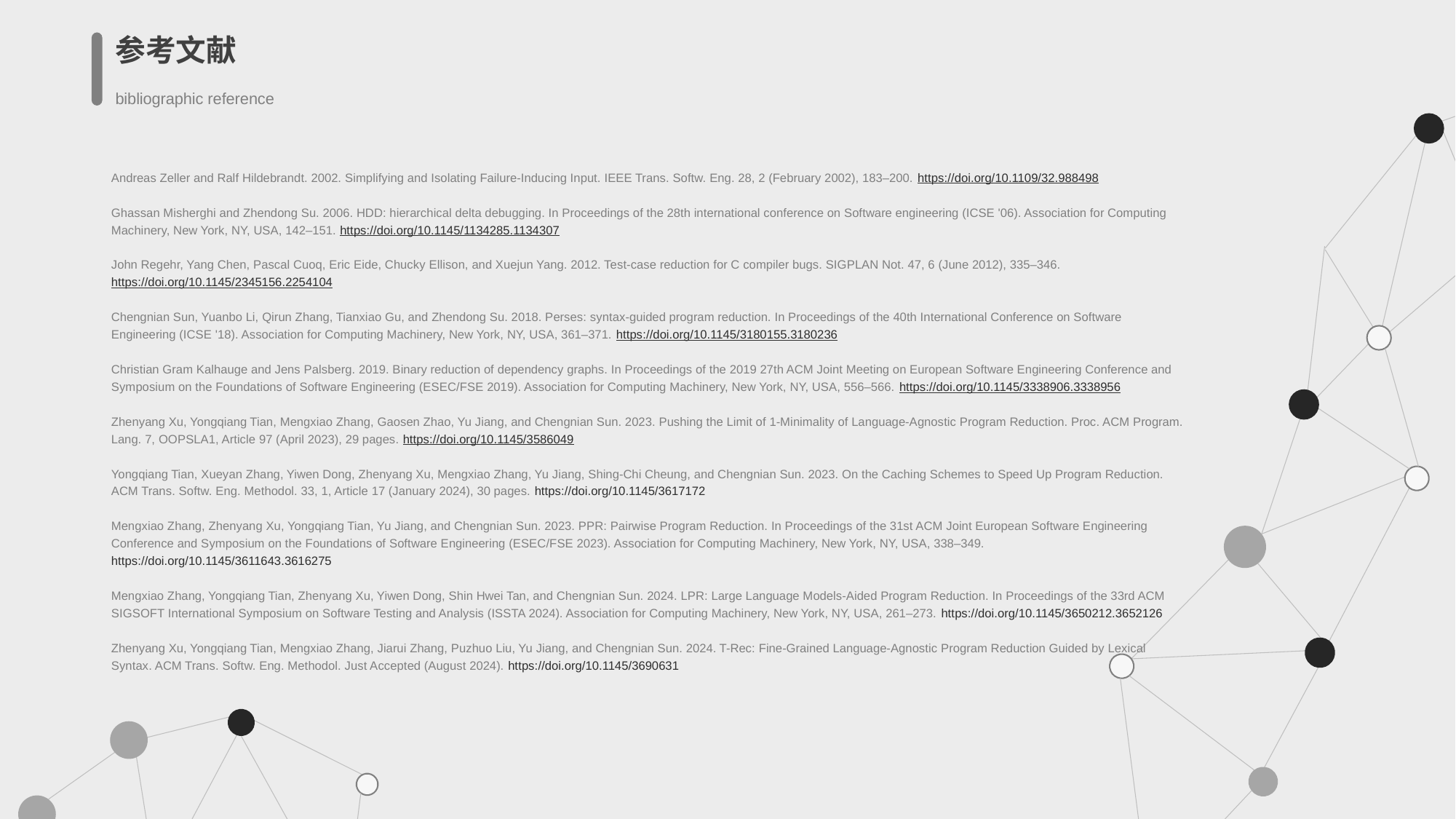

参考文献

bibliographic reference

Andreas Zeller and Ralf Hildebrandt. 2002. Simplifying and Isolating Failure-Inducing Input. IEEE Trans. Softw. Eng. 28, 2 (February 2002), 183–200. https://doi.org/10.1109/32.988498

Ghassan Misherghi and Zhendong Su. 2006. HDD: hierarchical delta debugging. In Proceedings of the 28th international conference on Software engineering (ICSE '06). Association for Computing Machinery, New York, NY, USA, 142–151. https://doi.org/10.1145/1134285.1134307

John Regehr, Yang Chen, Pascal Cuoq, Eric Eide, Chucky Ellison, and Xuejun Yang. 2012. Test-case reduction for C compiler bugs. SIGPLAN Not. 47, 6 (June 2012), 335–346. https://doi.org/10.1145/2345156.2254104

Chengnian Sun, Yuanbo Li, Qirun Zhang, Tianxiao Gu, and Zhendong Su. 2018. Perses: syntax-guided program reduction. In Proceedings of the 40th International Conference on Software Engineering (ICSE '18). Association for Computing Machinery, New York, NY, USA, 361–371. https://doi.org/10.1145/3180155.3180236

Christian Gram Kalhauge and Jens Palsberg. 2019. Binary reduction of dependency graphs. In Proceedings of the 2019 27th ACM Joint Meeting on European Software Engineering Conference and Symposium on the Foundations of Software Engineering (ESEC/FSE 2019). Association for Computing Machinery, New York, NY, USA, 556–566. https://doi.org/10.1145/3338906.3338956

Zhenyang Xu, Yongqiang Tian, Mengxiao Zhang, Gaosen Zhao, Yu Jiang, and Chengnian Sun. 2023. Pushing the Limit of 1-Minimality of Language-Agnostic Program Reduction. Proc. ACM Program. Lang. 7, OOPSLA1, Article 97 (April 2023), 29 pages. https://doi.org/10.1145/3586049

Yongqiang Tian, Xueyan Zhang, Yiwen Dong, Zhenyang Xu, Mengxiao Zhang, Yu Jiang, Shing-Chi Cheung, and Chengnian Sun. 2023. On the Caching Schemes to Speed Up Program Reduction. ACM Trans. Softw. Eng. Methodol. 33, 1, Article 17 (January 2024), 30 pages. https://doi.org/10.1145/3617172

Mengxiao Zhang, Zhenyang Xu, Yongqiang Tian, Yu Jiang, and Chengnian Sun. 2023. PPR: Pairwise Program Reduction. In Proceedings of the 31st ACM Joint European Software Engineering Conference and Symposium on the Foundations of Software Engineering (ESEC/FSE 2023). Association for Computing Machinery, New York, NY, USA, 338–349. https://doi.org/10.1145/3611643.3616275

Mengxiao Zhang, Yongqiang Tian, Zhenyang Xu, Yiwen Dong, Shin Hwei Tan, and Chengnian Sun. 2024. LPR: Large Language Models-Aided Program Reduction. In Proceedings of the 33rd ACM SIGSOFT International Symposium on Software Testing and Analysis (ISSTA 2024). Association for Computing Machinery, New York, NY, USA, 261–273. https://doi.org/10.1145/3650212.3652126

Zhenyang Xu, Yongqiang Tian, Mengxiao Zhang, Jiarui Zhang, Puzhuo Liu, Yu Jiang, and Chengnian Sun. 2024. T-Rec: Fine-Grained Language-Agnostic Program Reduction Guided by Lexical Syntax. ACM Trans. Softw. Eng. Methodol. Just Accepted (August 2024). https://doi.org/10.1145/3690631